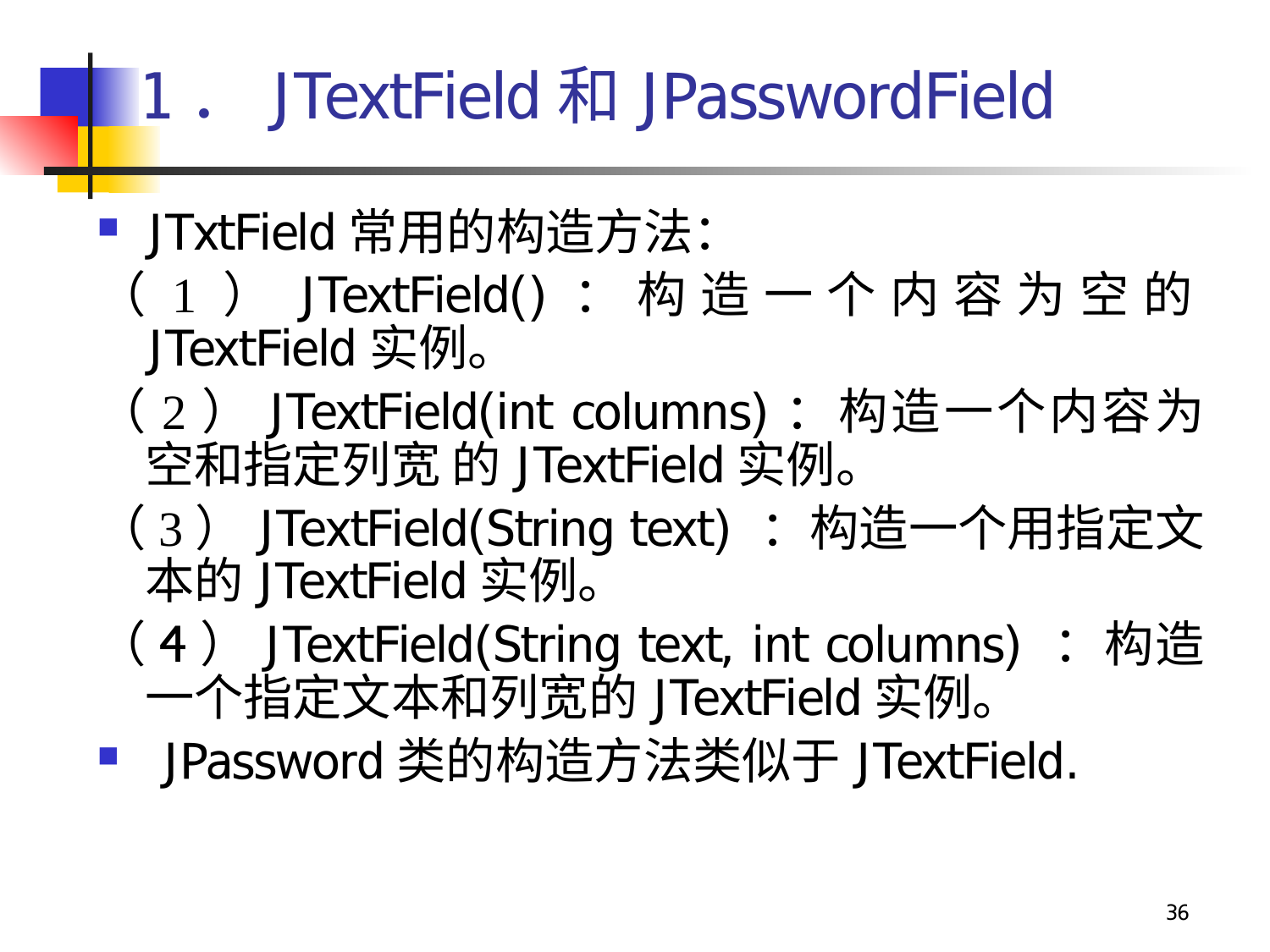

# 1．JTextField和JPasswordField
JTxtField常用的构造方法：
（1）JTextField()：构造一个内容为空的JTextField实例。
（2）JTextField(int columns)：构造一个内容为空和指定列宽 的JTextField实例。
（3）JTextField(String text) ：构造一个用指定文本的JTextField实例。
（4）JTextField(String text, int columns) ：构造一个指定文本和列宽的JTextField实例。
 JPassword类的构造方法类似于JTextField.